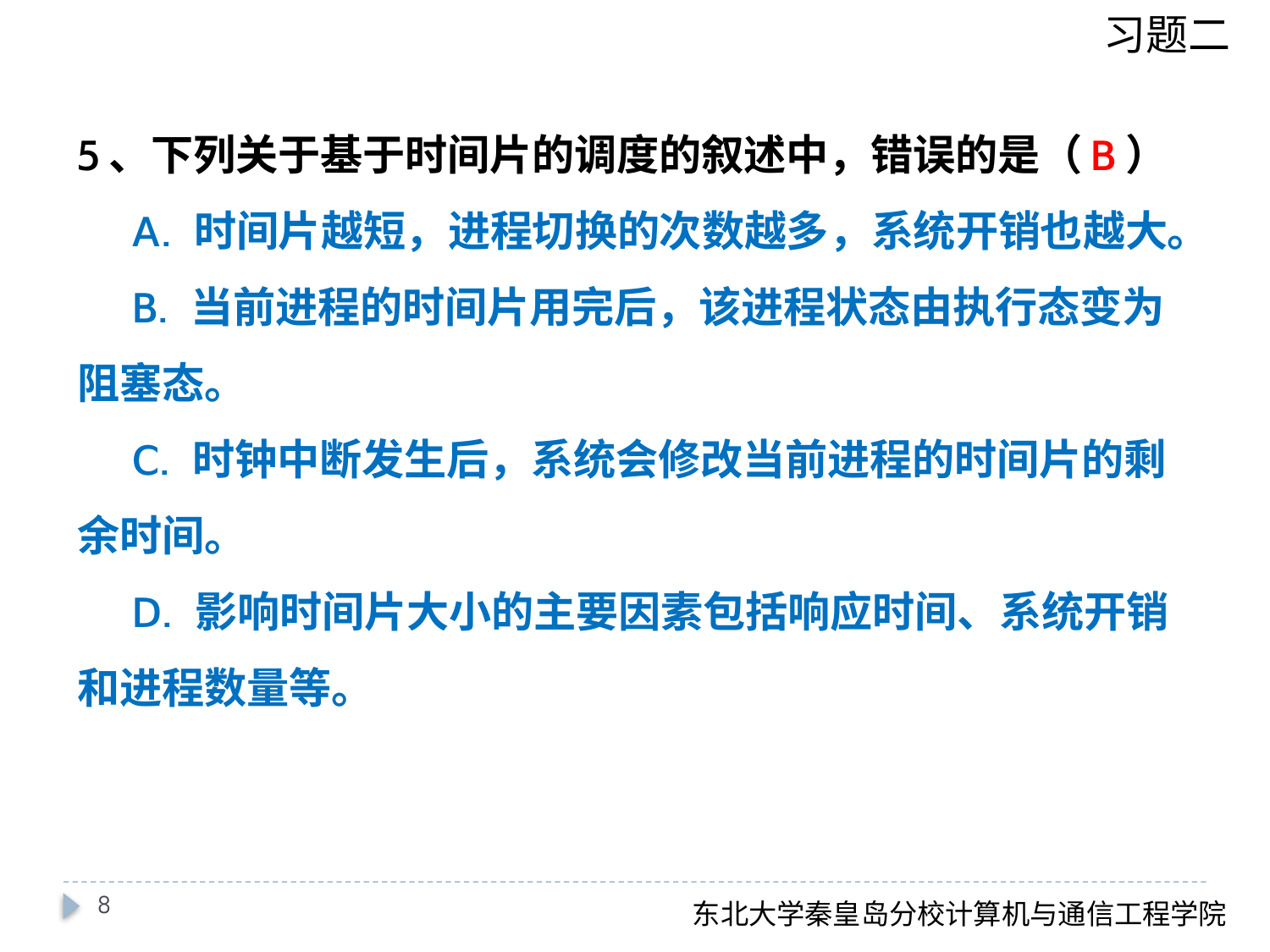

5、下列关于基于时间片的调度的叙述中，错误的是（B）
    A. 时间片越短，进程切换的次数越多，系统开销也越大。
    B. 当前进程的时间片用完后，该进程状态由执行态变为阻塞态。
    C. 时钟中断发生后，系统会修改当前进程的时间片的剩余时间。
    D. 影响时间片大小的主要因素包括响应时间、系统开销和进程数量等。
8